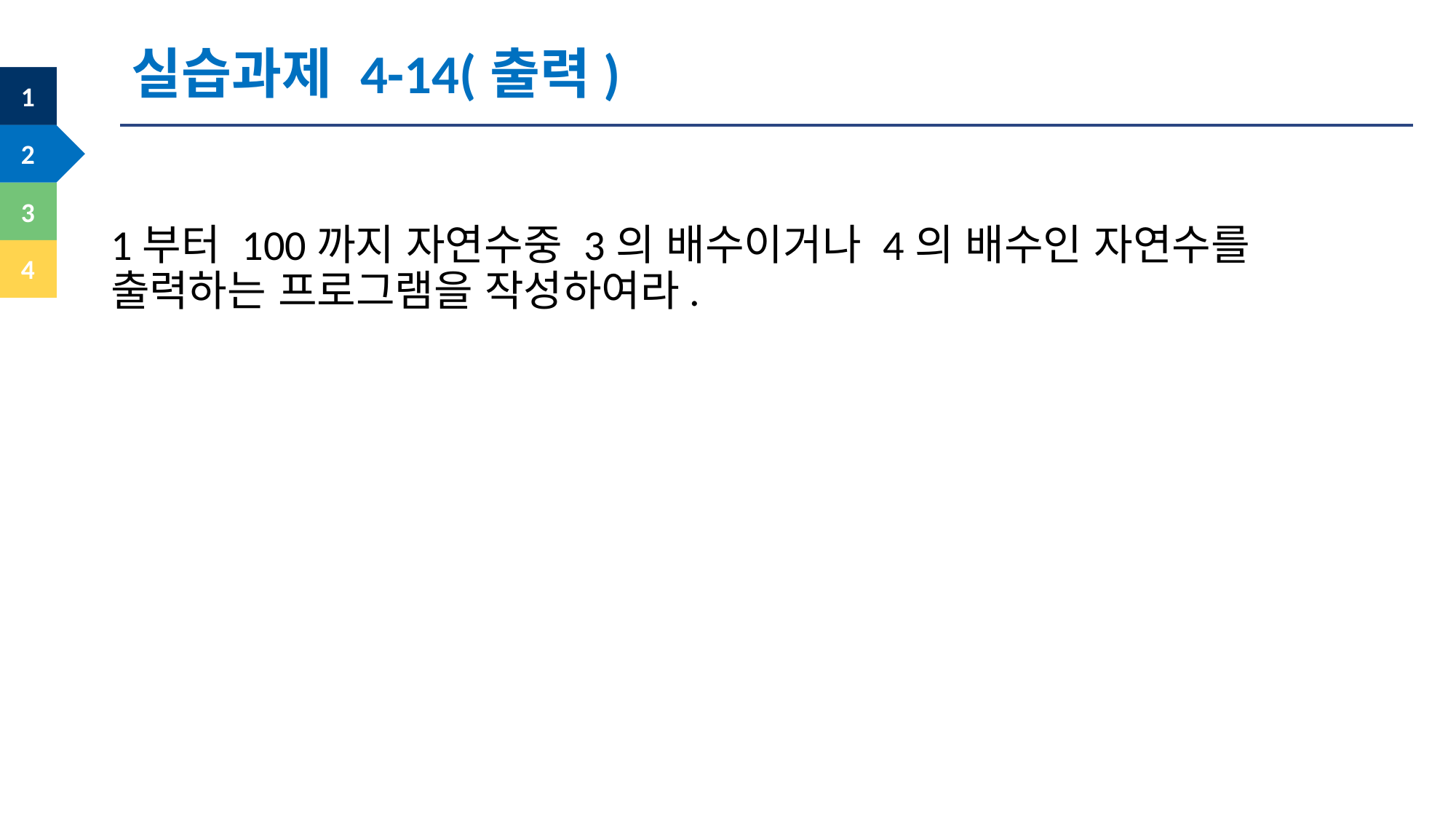

실습과제 4-14(출력)
1부터 100까지 자연수중 3의 배수이거나 4의 배수인 자연수를 출력하는 프로그램을 작성하여라.